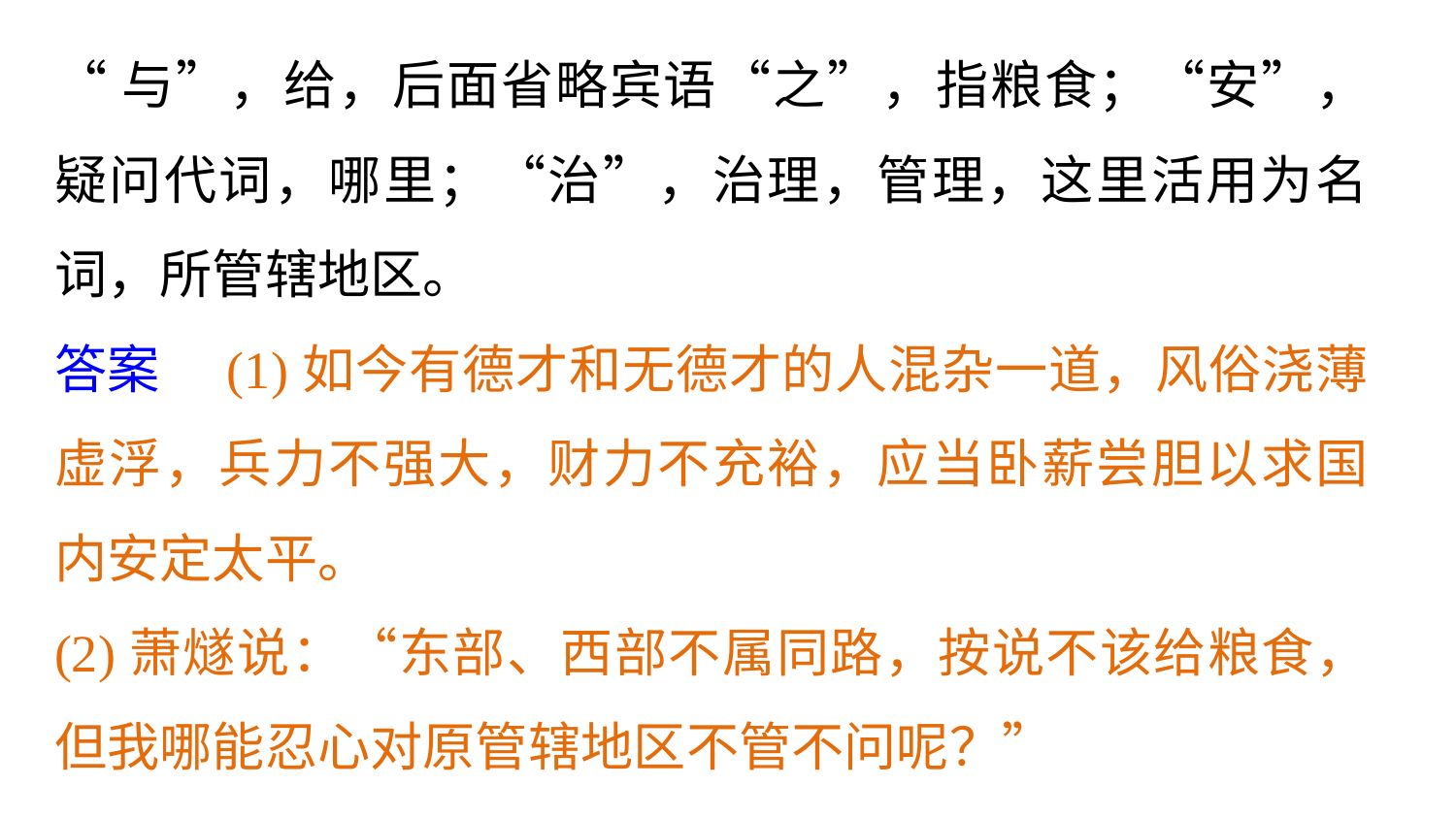

“与”，给，后面省略宾语“之”，指粮食；“安”，疑问代词，哪里；“治”，治理，管理，这里活用为名词，所管辖地区。
答案　(1)如今有德才和无德才的人混杂一道，风俗浇薄虚浮，兵力不强大，财力不充裕，应当卧薪尝胆以求国内安定太平。
(2)萧燧说：“东部、西部不属同路，按说不该给粮食，但我哪能忍心对原管辖地区不管不问呢？”